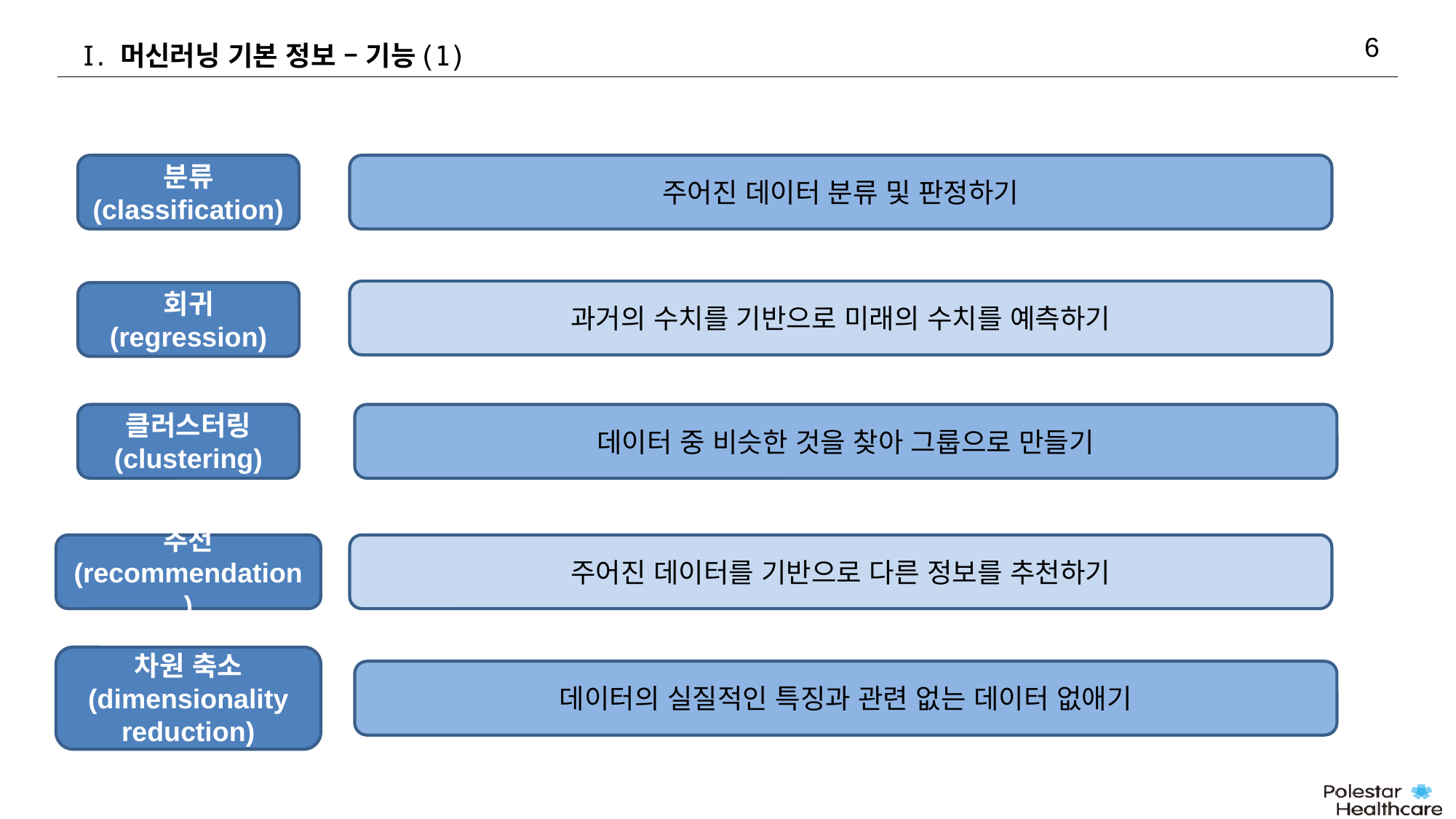

6
# I. 머신러닝 기본 정보 – 기능(1)
분류
(classification)
주어진 데이터 분류 및 판정하기
과거의 수치를 기반으로 미래의 수치를 예측하기
회귀
(regression)
클러스터링
(clustering)
데이터 중 비슷한 것을 찾아 그룹으로 만들기
추천
(recommendation)
주어진 데이터를 기반으로 다른 정보를 추천하기
차원 축소
(dimensionality reduction)
데이터의 실질적인 특징과 관련 없는 데이터 없애기